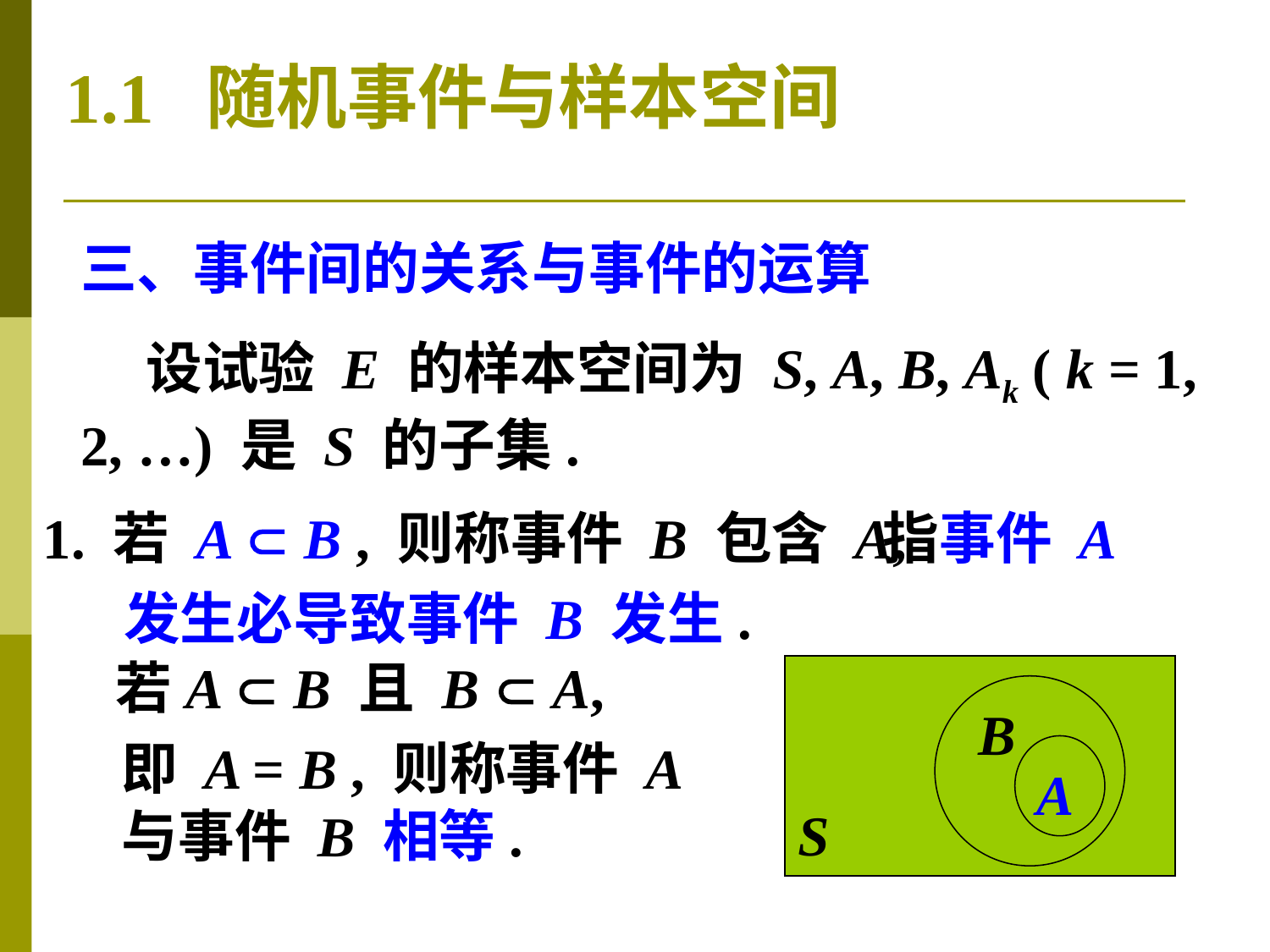

1.1  随机事件与样本空间
三、事件间的关系与事件的运算
    设试验 E 的样本空间为 S, A, B, Ak ( k = 1,
2, …) 是 S 的子集.
1. 若 A ⊂ B , 则称事件 B 包含 A,
指事件 A
发生必导致事件 B 发生.
若A ⊂ B 且 B ⊂ A,

B

A
S
即 A = B , 则称事件 A
与事件 B 相等.